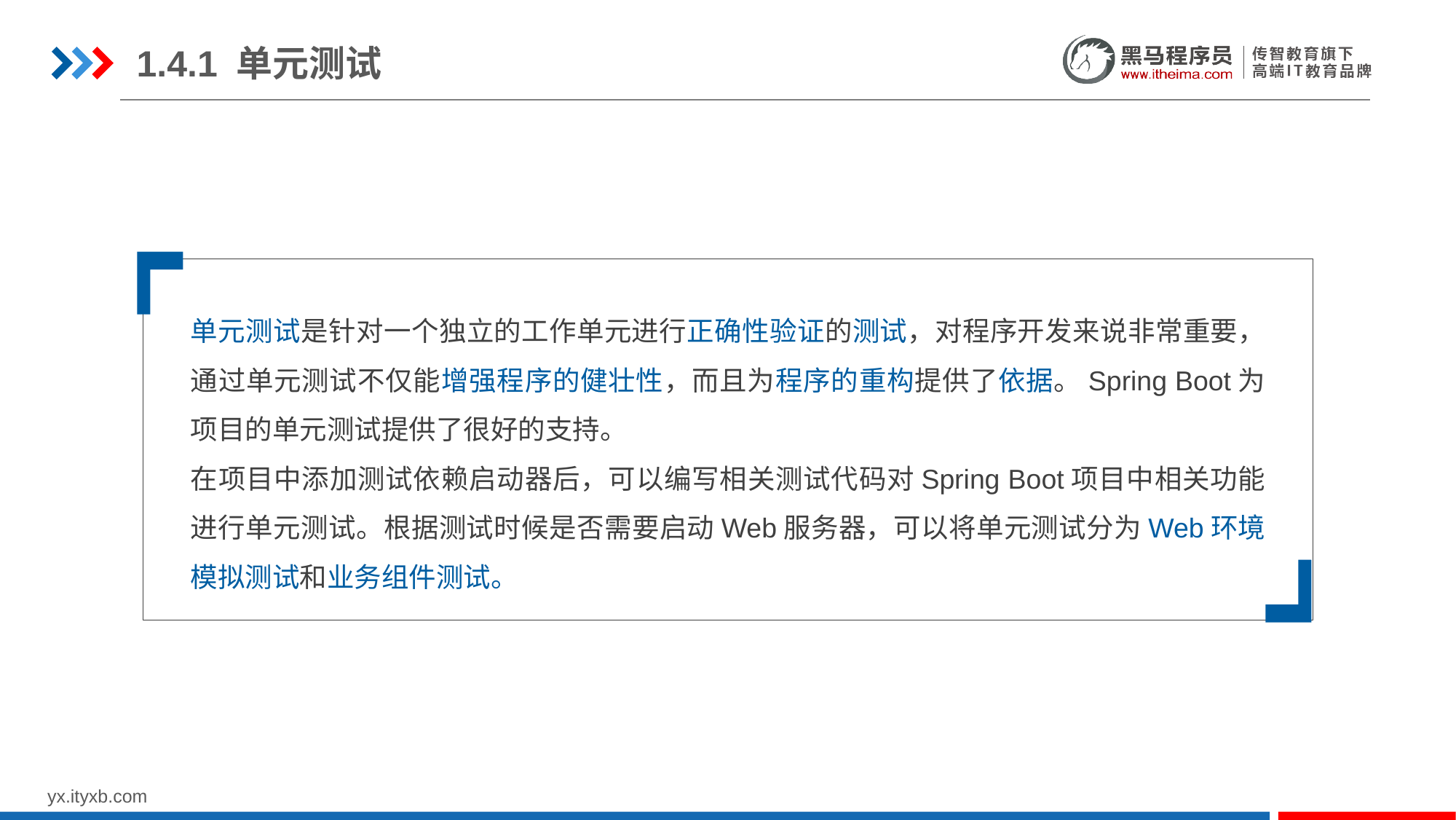

1.4.1 单元测试

单元测试是针对一个独立的工作单元进行正确性验证的测试，对程序开发来说非常重要，通过单元测试不仅能增强程序的健壮性，而且为程序的重构提供了依据。Spring Boot为项目的单元测试提供了很好的支持。
在项目中添加测试依赖启动器后，可以编写相关测试代码对Spring Boot项目中相关功能进行单元测试。根据测试时候是否需要启动Web服务器，可以将单元测试分为Web环境模拟测试和业务组件测试。